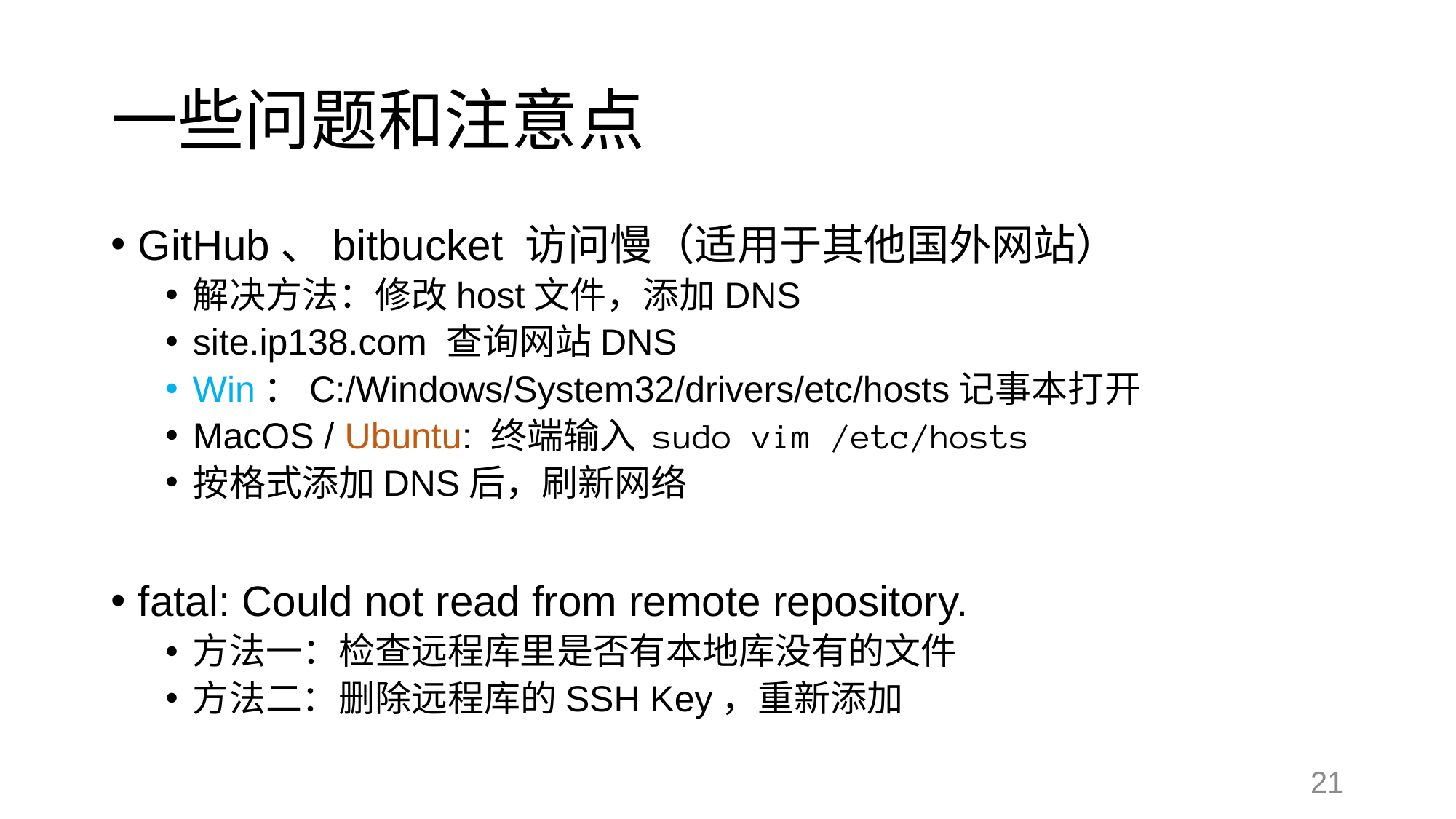

# 一些问题和注意点
GitHub、bitbucket 访问慢（适用于其他国外网站）
解决方法：修改host文件，添加DNS
site.ip138.com 查询网站DNS
Win：C:/Windows/System32/drivers/etc/hosts记事本打开
MacOS / Ubuntu: 终端输入 sudo vim /etc/hosts
按格式添加DNS后，刷新网络

fatal: Could not read from remote repository.
方法一：检查远程库里是否有本地库没有的文件
方法二：删除远程库的SSH Key，重新添加
21